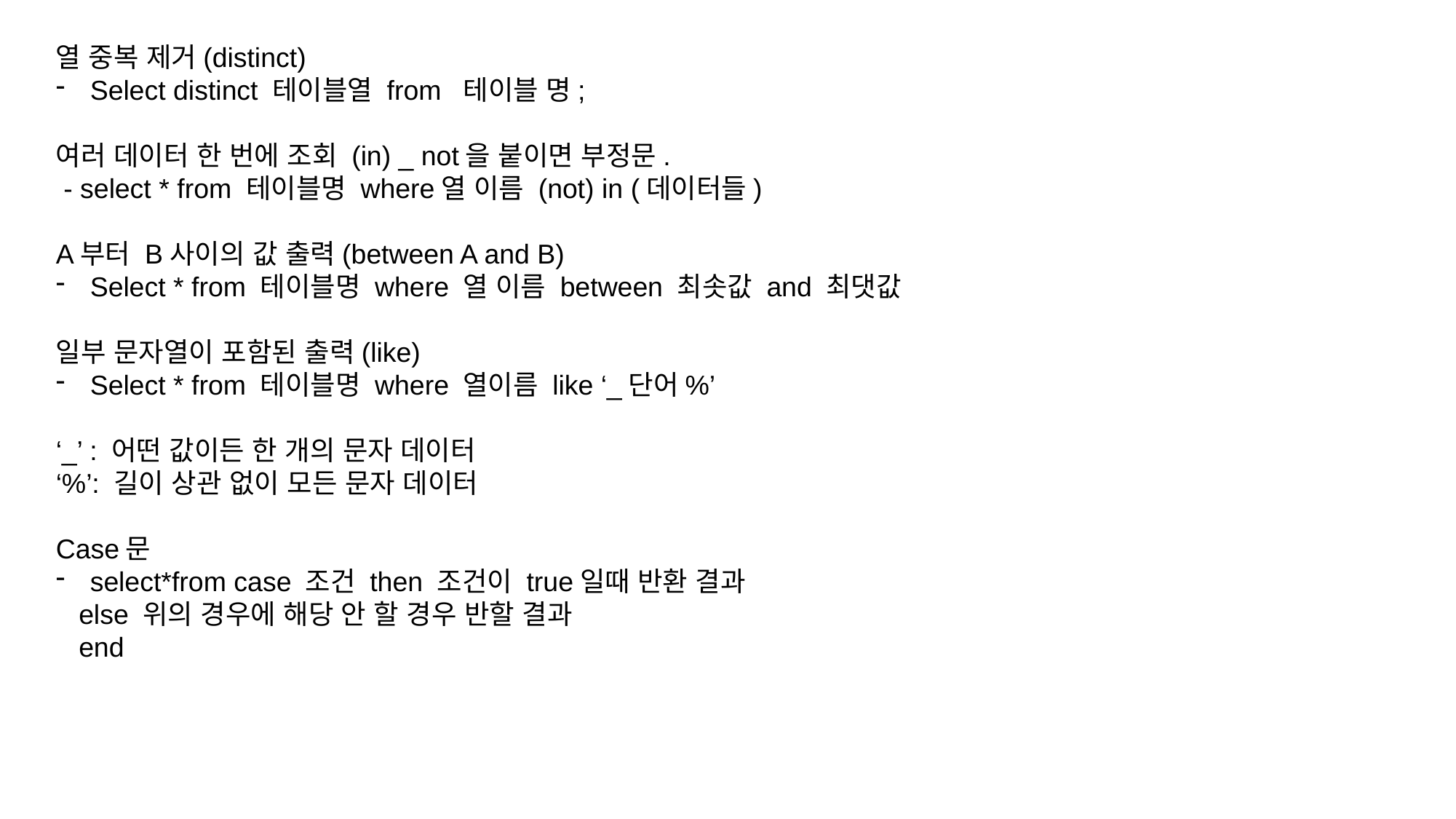

열 중복 제거(distinct)
Select distinct 테이블열 from  테이블 명;

여러 데이터 한 번에 조회 (in) _ not을 붙이면 부정문.
 - select * from 테이블명 where열 이름 (not) in (데이터들)

A부터 B사이의 값 출력(between A and B)
Select * from 테이블명 where 열 이름 between 최솟값 and 최댓값

일부 문자열이 포함된 출력(like)
Select * from 테이블명 where 열이름 like ‘_단어%’

‘_’ : 어떤 값이든 한 개의 문자 데이터
‘%’: 길이 상관 없이 모든 문자 데이터

Case문
select*from case 조건 then 조건이 true일때 반환 결과
   else 위의 경우에 해당 안 할 경우 반할 결과
   end